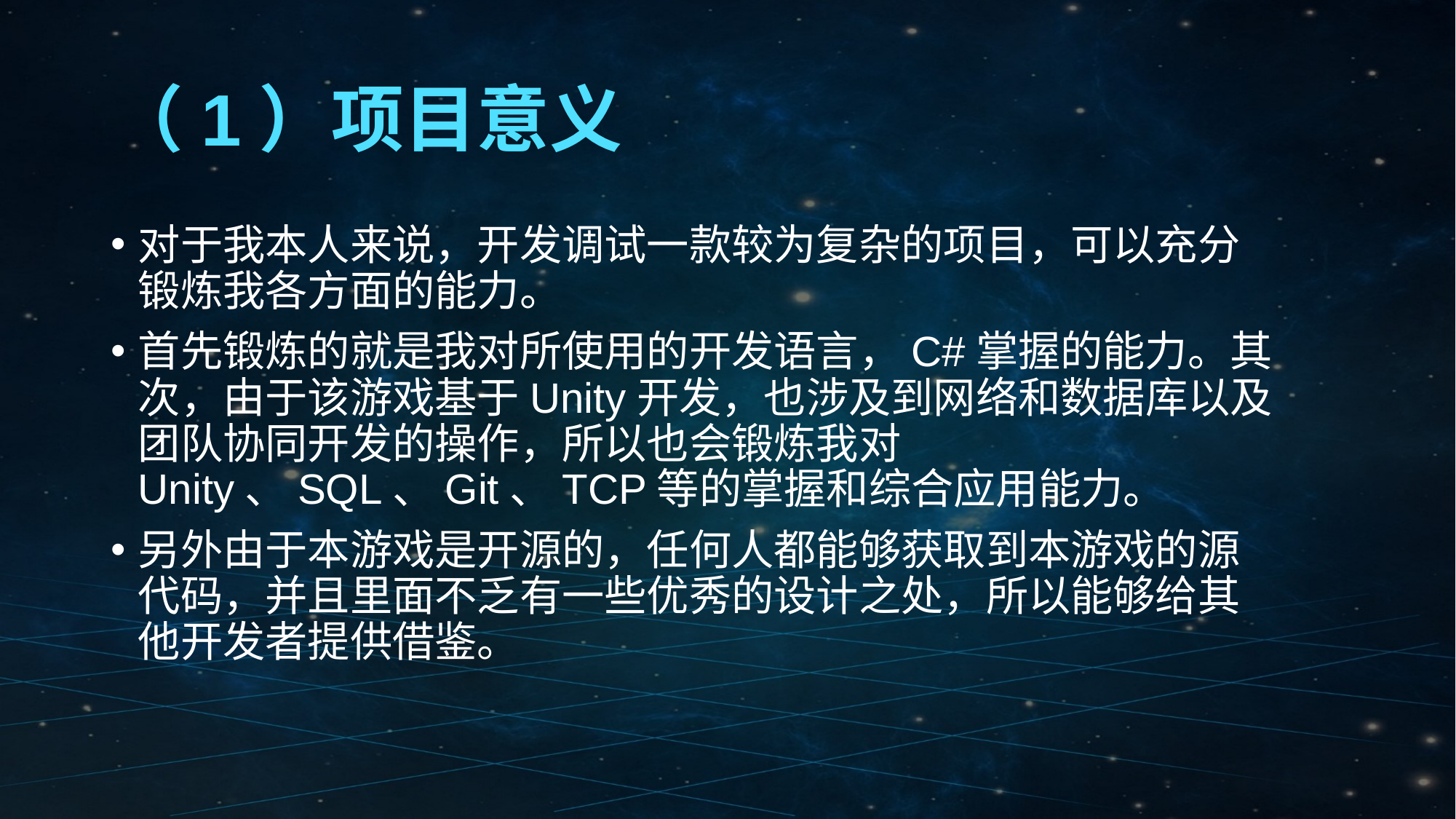

# （1）项目意义
对于我本人来说，开发调试一款较为复杂的项目，可以充分锻炼我各方面的能力。
首先锻炼的就是我对所使用的开发语言，C#掌握的能力。其次，由于该游戏基于Unity开发，也涉及到网络和数据库以及团队协同开发的操作，所以也会锻炼我对Unity、SQL、Git、TCP等的掌握和综合应用能力。
另外由于本游戏是开源的，任何人都能够获取到本游戏的源代码，并且里面不乏有一些优秀的设计之处，所以能够给其他开发者提供借鉴。